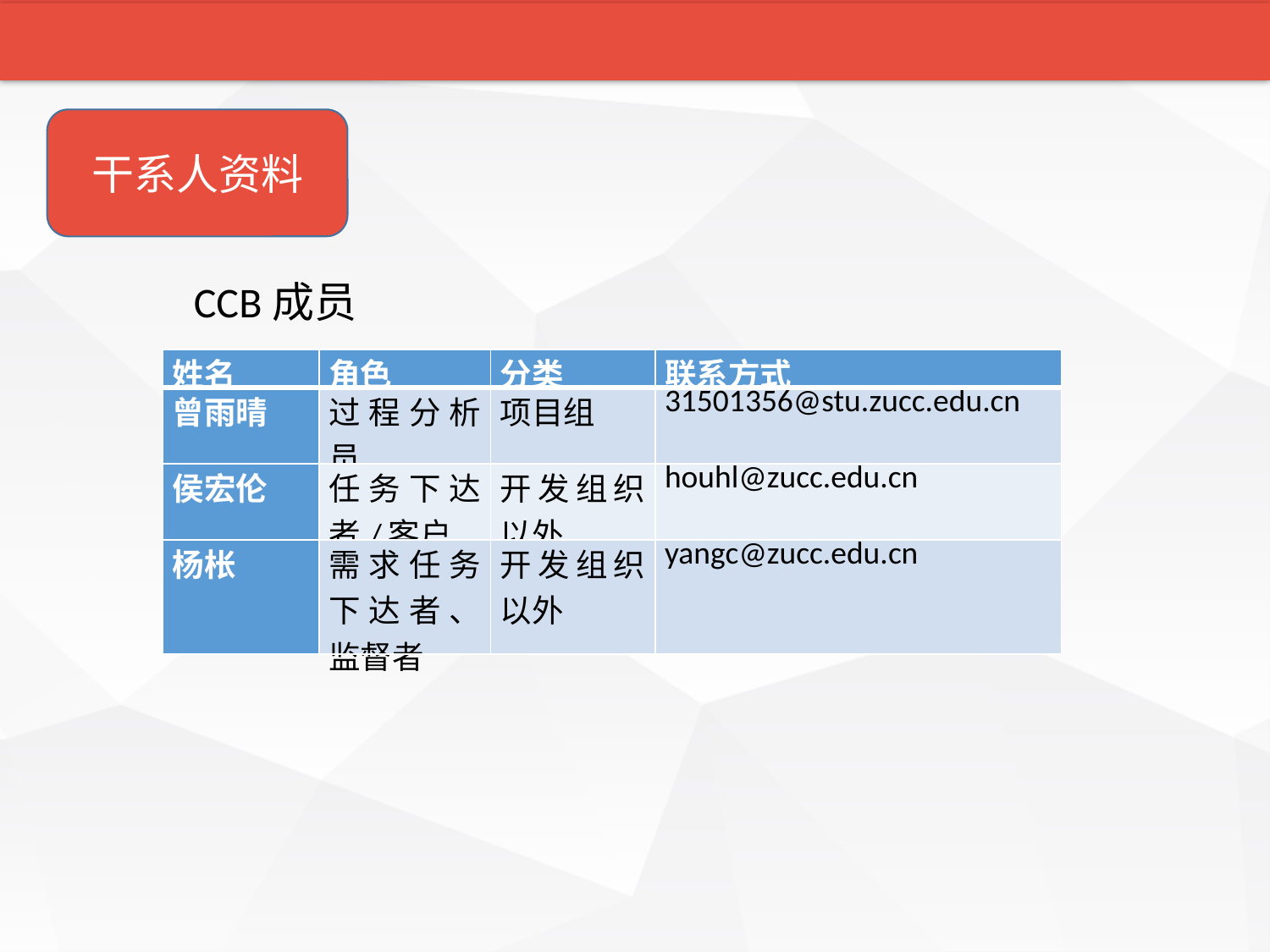

介绍
项说明
项目组织
支持条件
计划要点
成员分工

干系人资料
CCB成员
| 姓名 | 角色 | 分类 | 联系方式 |
| --- | --- | --- | --- |
| 曾雨晴 | 过程分析员 | 项目组 | 31501356@stu.zucc.edu.cn |
| 侯宏伦 | 任务下达者/客户 | 开发组织以外 | houhl@zucc.edu.cn |
| 杨枨 | 需求任务下达者、监督者 | 开发组织以外 | yangc@zucc.edu.cn |